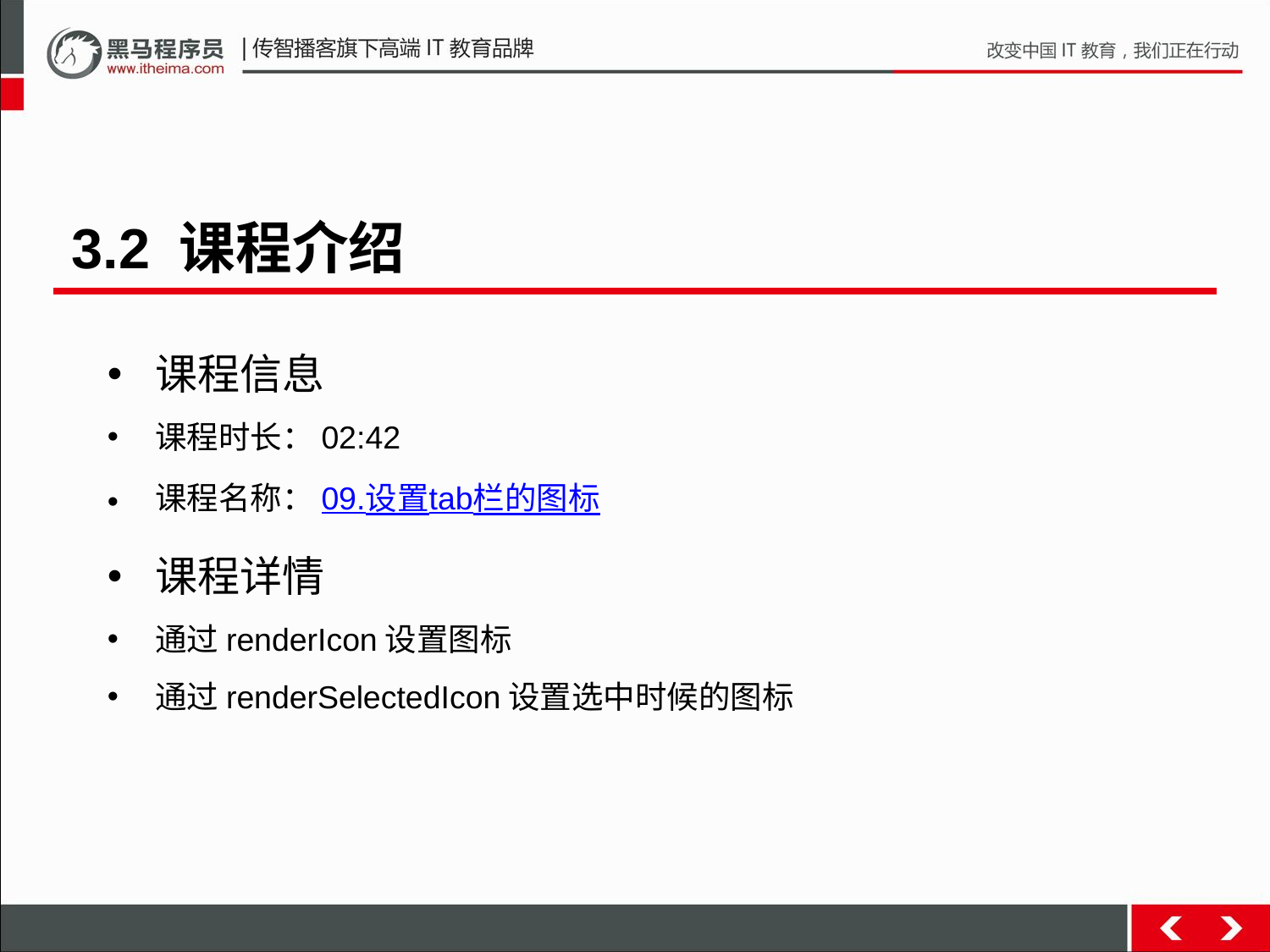

3.2 课程介绍
课程信息
课程时长：02:42
课程名称：09.设置tab栏的图标
课程详情
通过renderIcon设置图标
通过renderSelectedIcon设置选中时候的图标